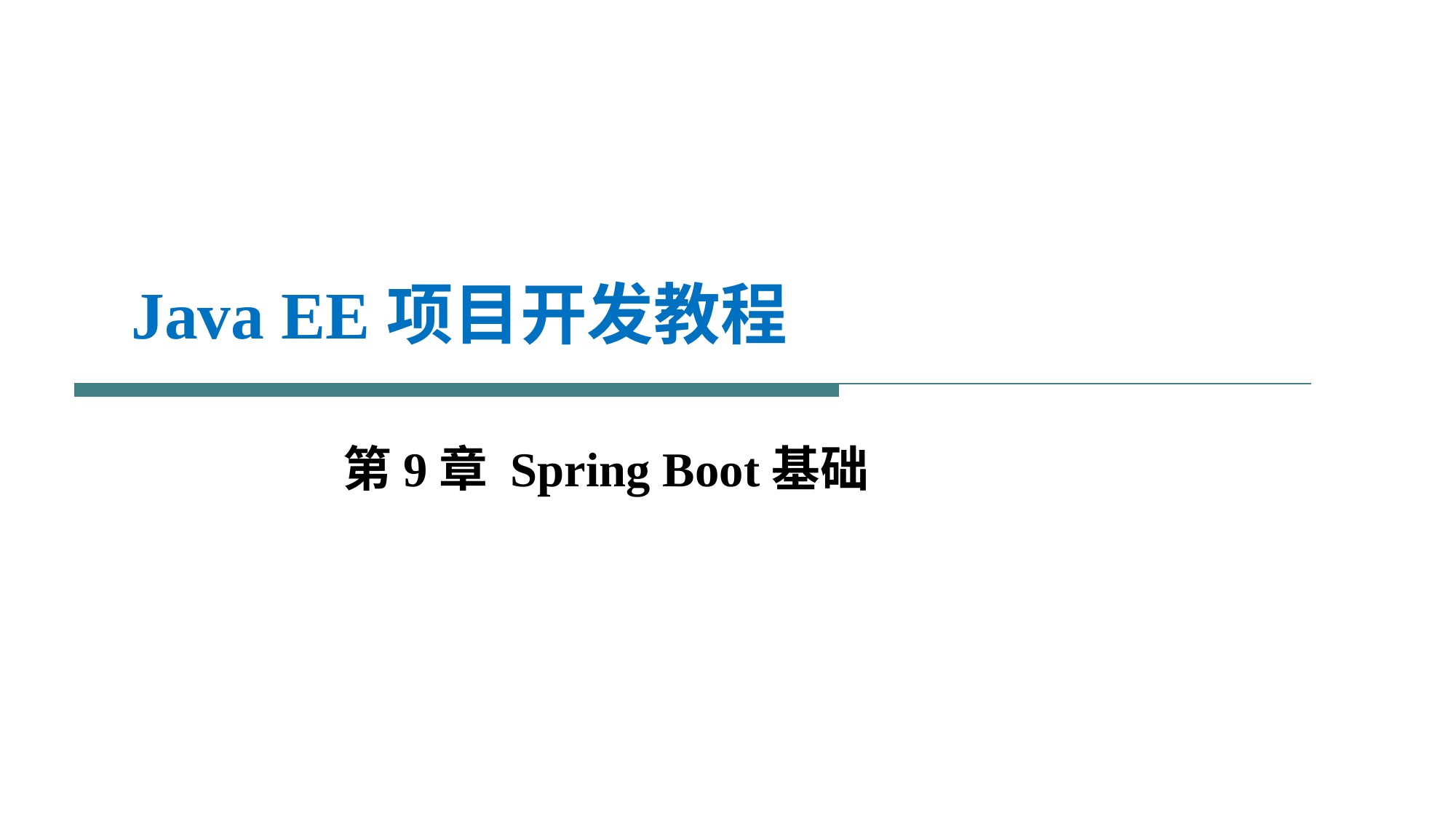

# Java EE项目开发教程
第9章 Spring Boot基础
1